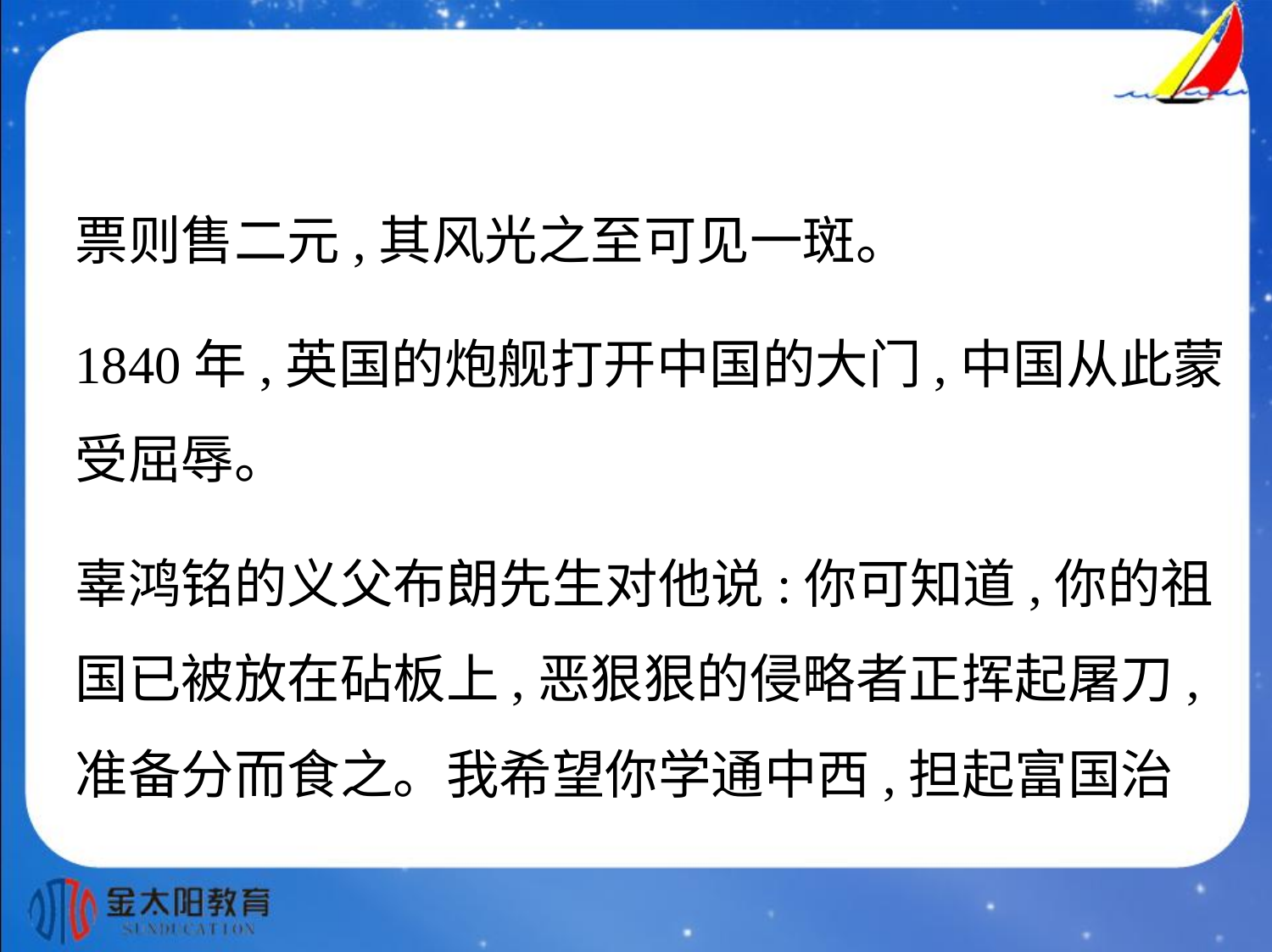

票则售二元,其风光之至可见一斑。
1840年,英国的炮舰打开中国的大门,中国从此蒙
受屈辱。
辜鸿铭的义父布朗先生对他说:你可知道,你的祖
国已被放在砧板上,恶狠狠的侵略者正挥起屠刀,
准备分而食之。我希望你学通中西,担起富国治